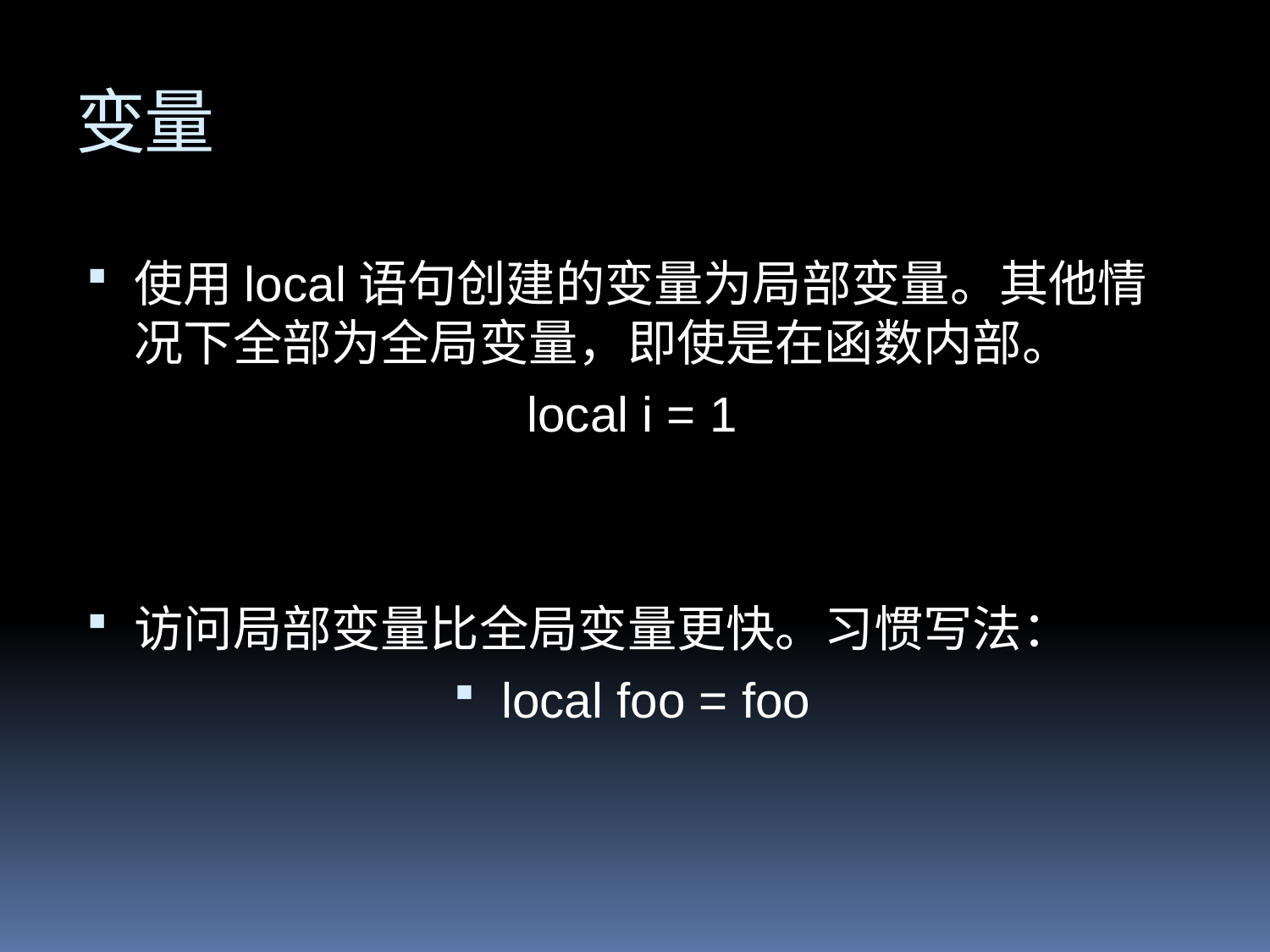

# 变量
使用local语句创建的变量为局部变量。其他情况下全部为全局变量，即使是在函数内部。
local i = 1

访问局部变量比全局变量更快。习惯写法：
local foo = foo